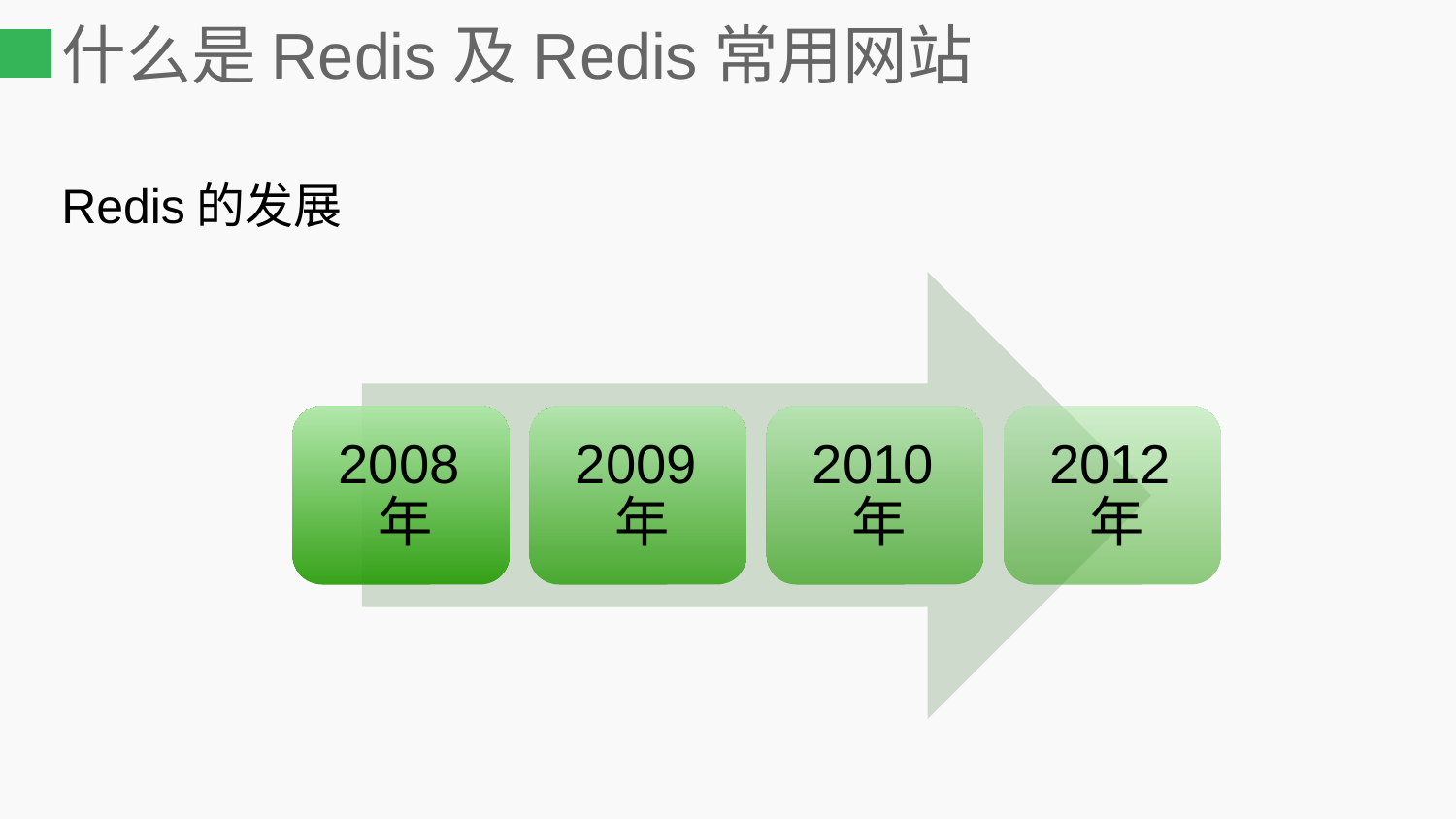

# 什么是Redis及Redis常用网站
Redis的发展

2008年
2009年
2010年
2012年